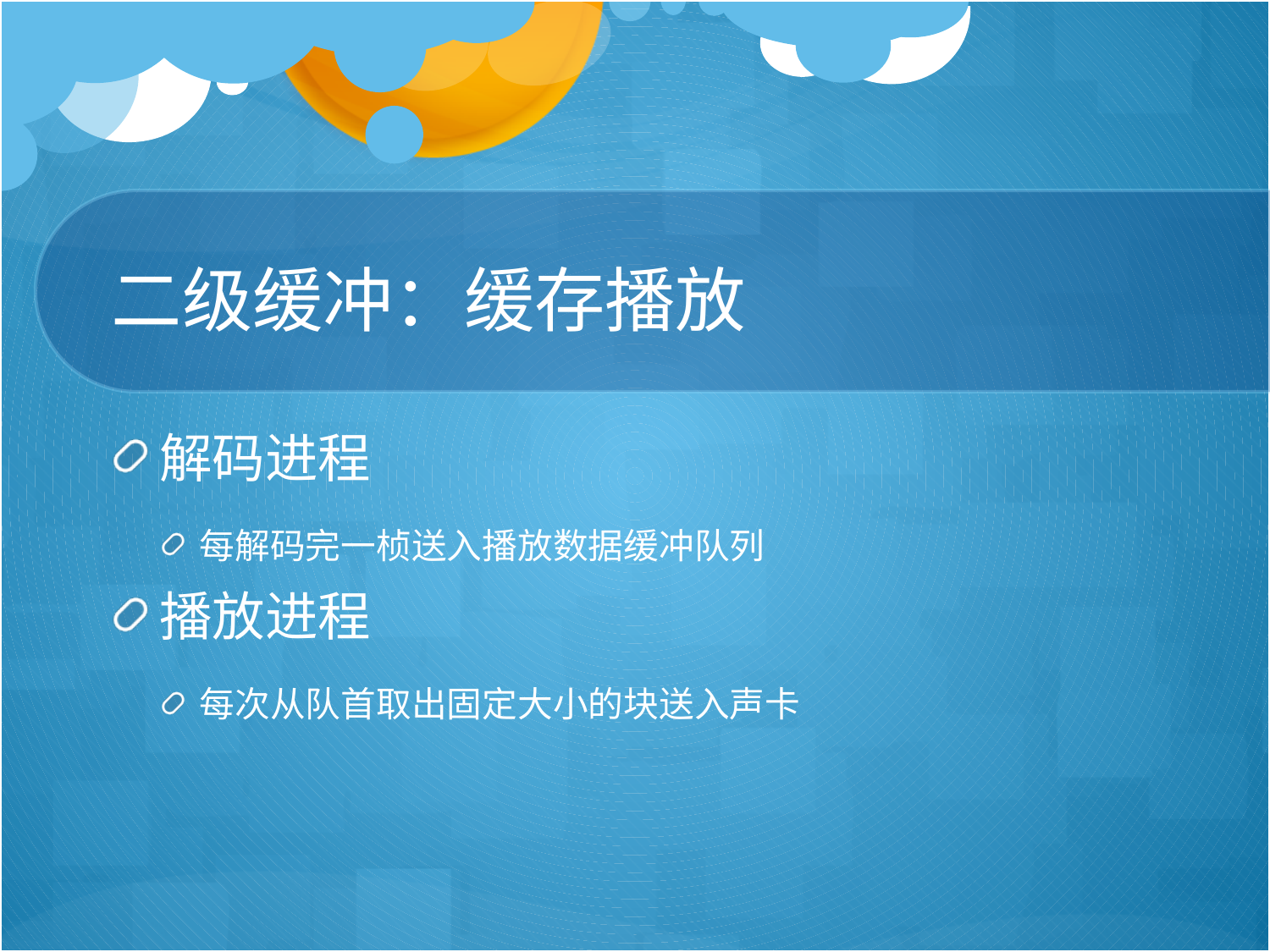

# 二级缓冲：缓存播放
解码进程
每解码完一桢送入播放数据缓冲队列
播放进程
每次从队首取出固定大小的块送入声卡